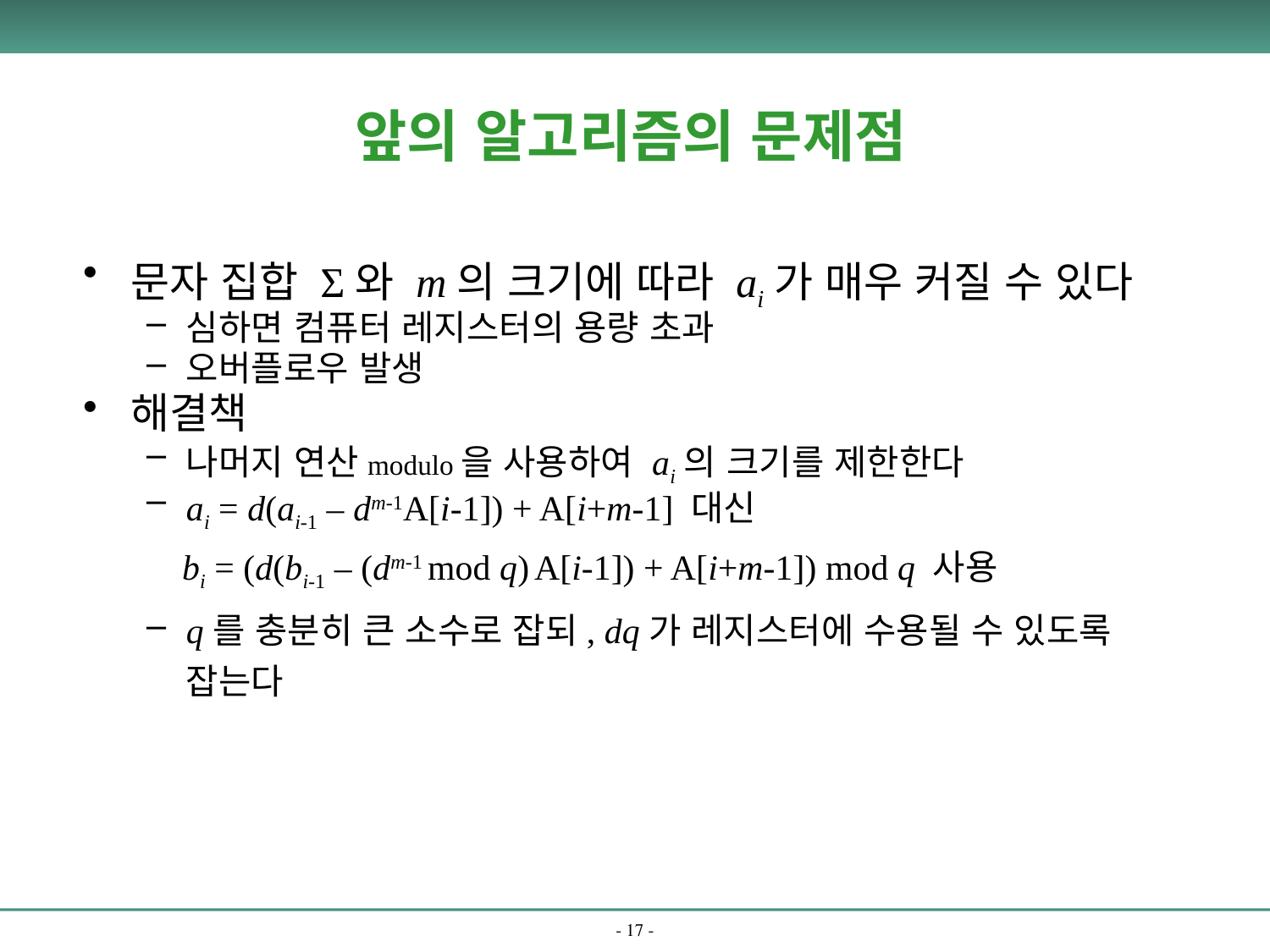

앞의 알고리즘의 문제점
문자 집합 Σ와 m의 크기에 따라 ai가 매우 커질 수 있다
심하면 컴퓨터 레지스터의 용량 초과
오버플로우 발생
해결책
나머지 연산modulo을 사용하여 ai의 크기를 제한한다
ai = d(ai-1 – dm-1A[i-1]) + A[i+m-1] 대신
    bi = (d(bi-1 – (dm-1 mod q) A[i-1]) + A[i+m-1]) mod q 사용
q를 충분히 큰 소수로 잡되, dq가 레지스터에 수용될 수 있도록 잡는다